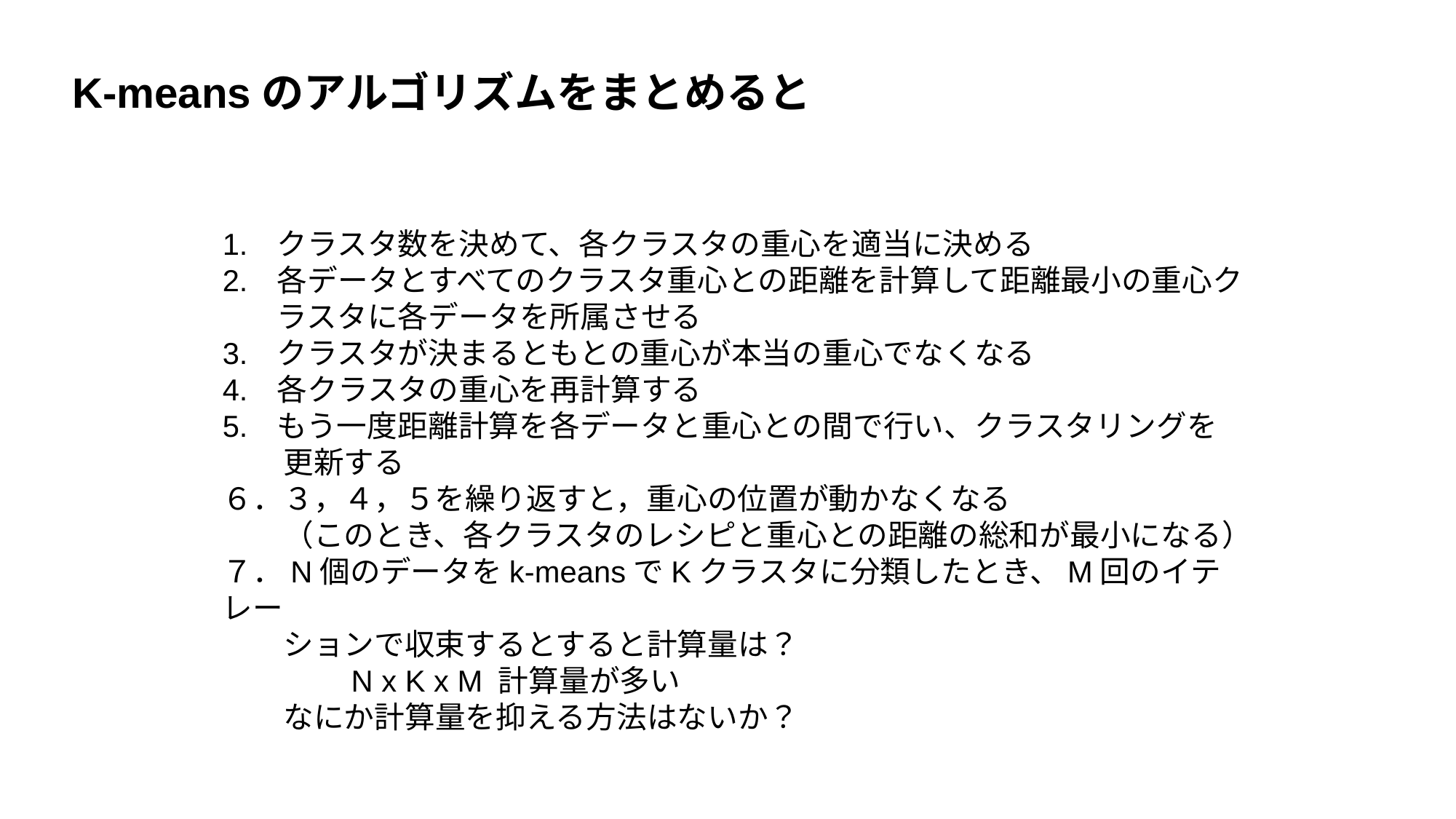

K-meansのアルゴリズムをまとめると
クラスタ数を決めて、各クラスタの重心を適当に決める
各データとすべてのクラスタ重心との距離を計算して距離最小の重心クラスタに各データを所属させる
クラスタが決まるともとの重心が本当の重心でなくなる
各クラスタの重心を再計算する
もう一度距離計算を各データと重心との間で行い、クラスタリングを
　　更新する
６．３，４，５を繰り返すと，重心の位置が動かなくなる
　　（このとき、各クラスタのレシピと重心との距離の総和が最小になる）
７．N個のデータをk-meansでKクラスタに分類したとき、M回のイテレー
　　ションで収束するとすると計算量は？
　　　　N x K x M 計算量が多い
　　なにか計算量を抑える方法はないか？